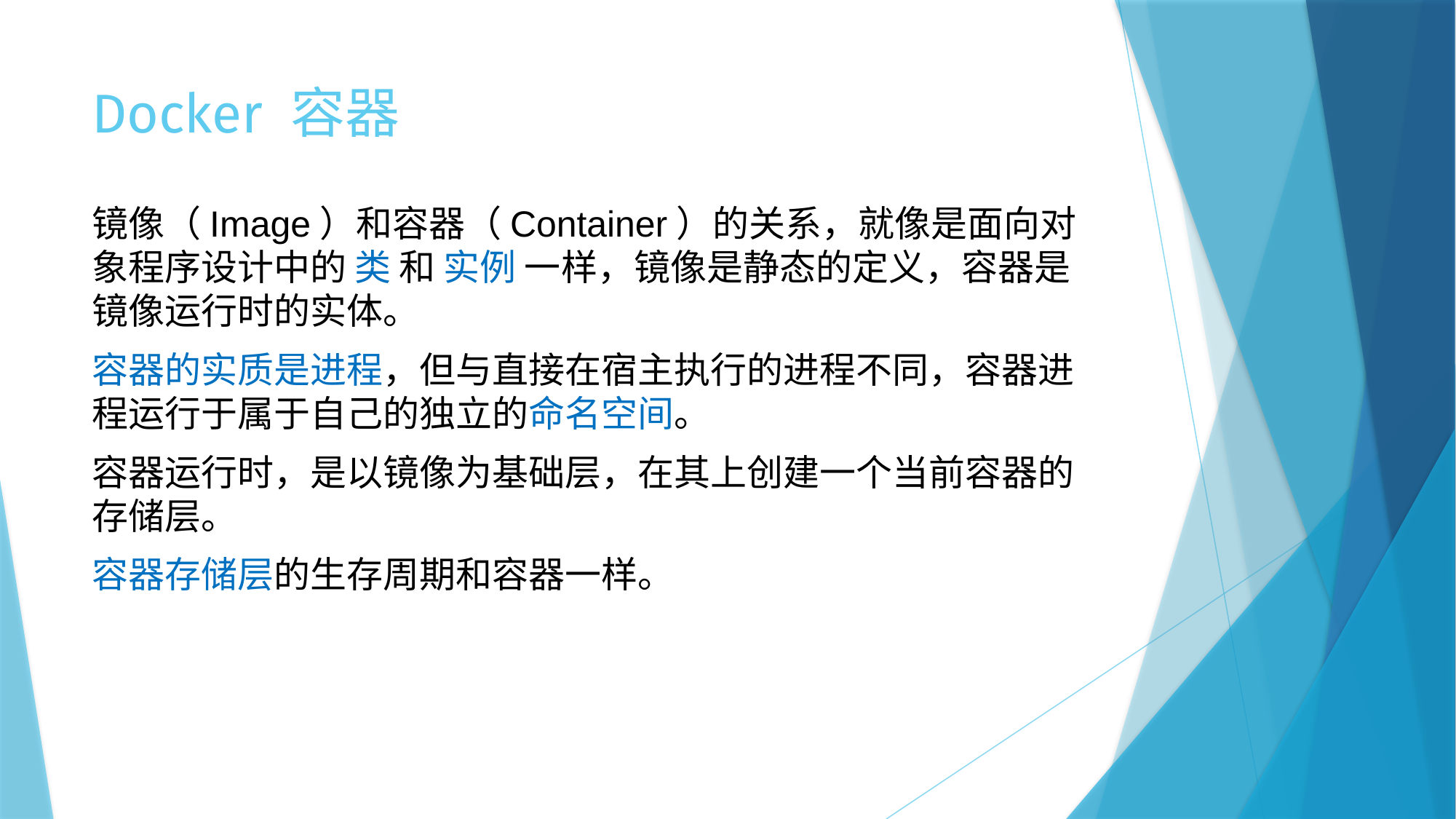

# Docker 容器
镜像（Image）和容器（Container）的关系，就像是面向对象程序设计中的 类 和 实例 一样，镜像是静态的定义，容器是镜像运行时的实体。
容器的实质是进程，但与直接在宿主执行的进程不同，容器进程运行于属于自己的独立的命名空间。
容器运行时，是以镜像为基础层，在其上创建一个当前容器的存储层。
容器存储层的生存周期和容器一样。